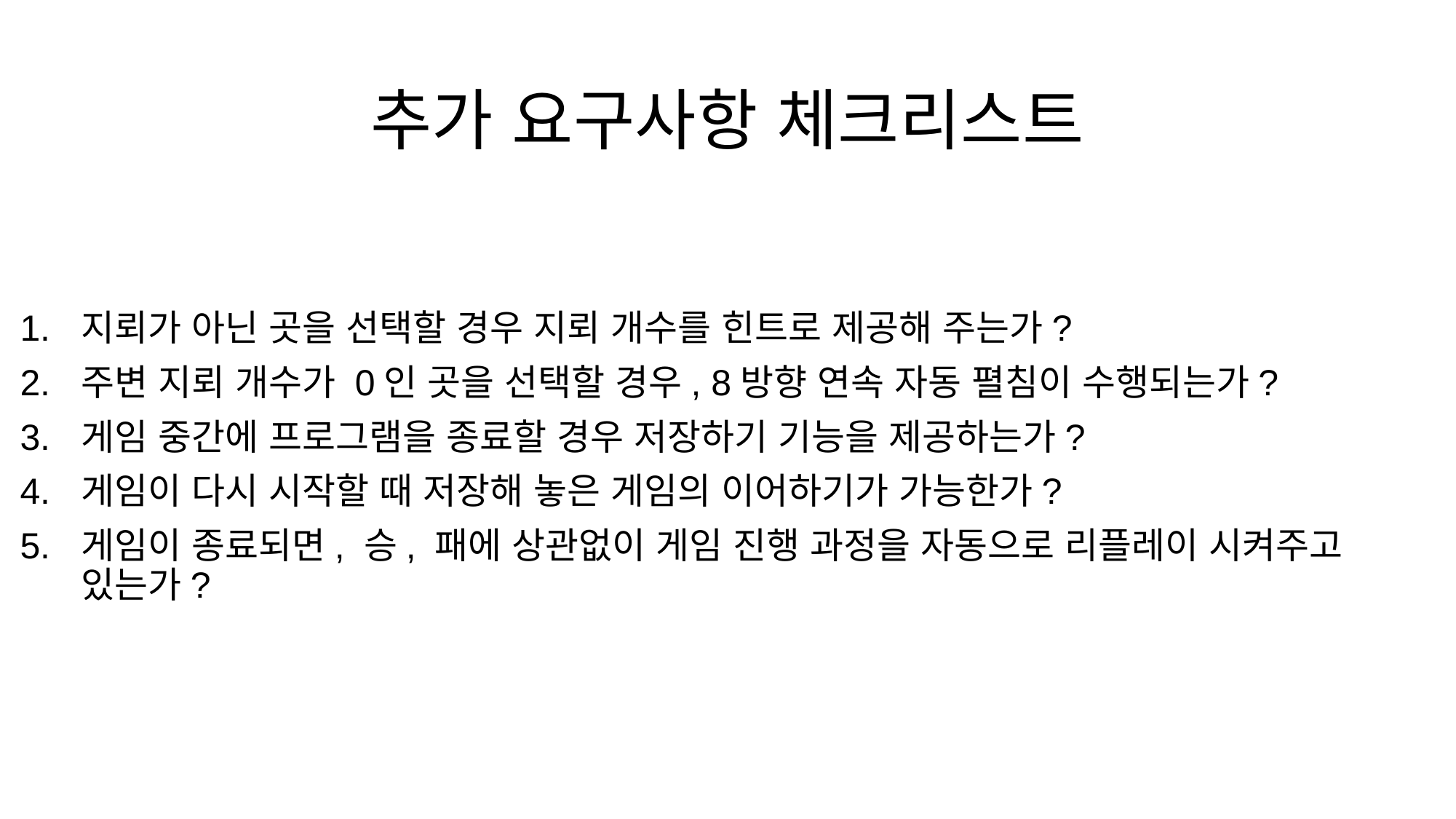

# 추가 요구사항 체크리스트
지뢰가 아닌 곳을 선택할 경우 지뢰 개수를 힌트로 제공해 주는가? ✔
주변 지뢰 개수가 0인 곳을 선택할 경우, 8방향 연속 자동 펼침이 수행되는가? ✔
게임 중간에 프로그램을 종료할 경우 저장하기 기능을 제공하는가?
게임이 다시 시작할 때 저장해 놓은 게임의 이어하기가 가능한가?
게임이 종료되면, 승, 패에 상관없이 게임 진행 과정을 자동으로 리플레이 시켜주고 있는가?✔